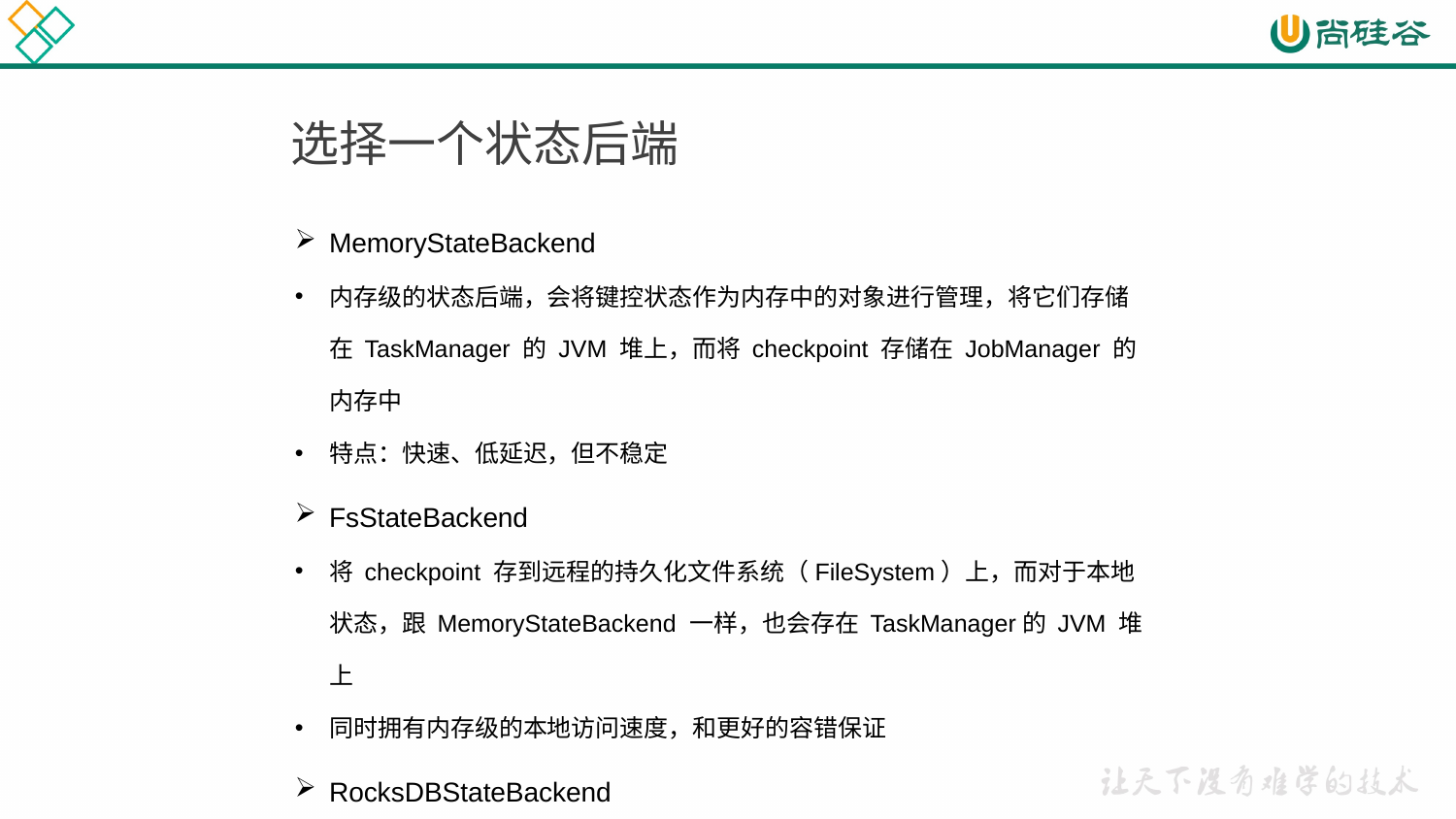

选择一个状态后端
MemoryStateBackend
内存级的状态后端，会将键控状态作为内存中的对象进行管理，将它们存储在 TaskManager 的 JVM 堆上，而将 checkpoint 存储在 JobManager 的内存中
特点：快速、低延迟，但不稳定
FsStateBackend
将 checkpoint 存到远程的持久化文件系统（FileSystem）上，而对于本地状态，跟 MemoryStateBackend 一样，也会存在 TaskManager的 JVM 堆上
同时拥有内存级的本地访问速度，和更好的容错保证
RocksDBStateBackend
将所有状态序列化后，存入本地的 RocksDB 中存储。